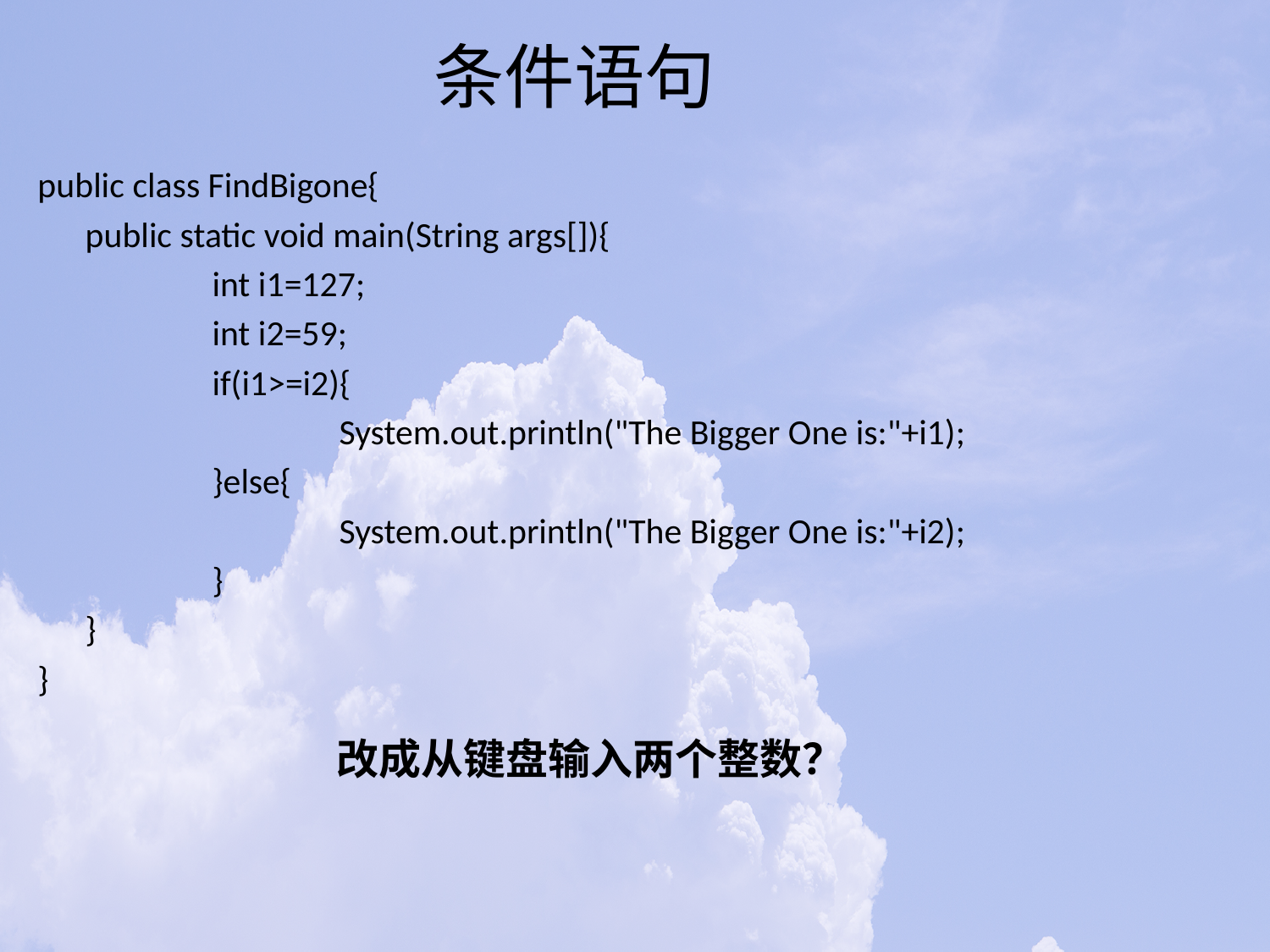

# 条件语句
public class FindBigone{
	public static void main(String args[]){
		int i1=127;
		int i2=59;
		if(i1>=i2){
			System.out.println("The Bigger One is:"+i1);
		}else{
			System.out.println("The Bigger One is:"+i2);
		}
	}
}
改成从键盘输入两个整数？